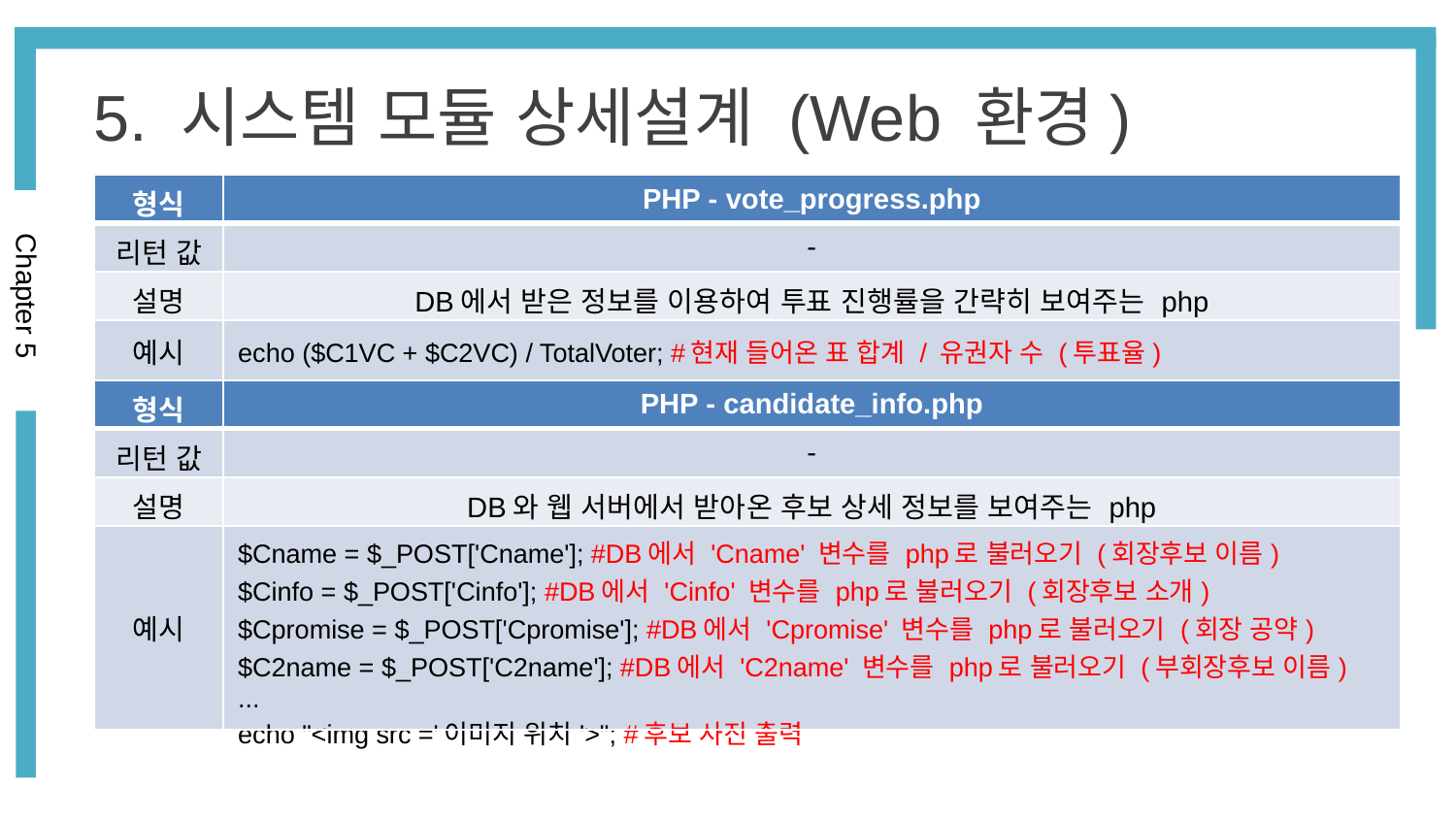

5. 시스템 모듈 상세설계 (Web 환경)

| 형식 | PHP - vote\_progress.php |
| --- | --- |
| 리턴 값 | - |
| 설명 | DB에서 받은 정보를 이용하여 투표 진행률을 간략히 보여주는 php |
| 예시 | echo ($C1VC + $C2VC) / TotalVoter; #현재 들어온 표 합계 / 유권자 수 (투표율) |
Chapter 5
| 형식 | PHP - candidate\_info.php |
| --- | --- |
| 리턴 값 | - |
| 설명 | DB와 웹 서버에서 받아온 후보 상세 정보를 보여주는 php |
| 예시 | $Cname = $\_POST['Cname']; #DB에서 'Cname' 변수를 php로 불러오기 (회장후보 이름) $Cinfo = $\_POST['Cinfo']; #DB에서 'Cinfo' 변수를 php로 불러오기 (회장후보 소개) $Cpromise = $\_POST['Cpromise']; #DB에서 'Cpromise' 변수를 php로 불러오기 (회장 공약) $C2name = $\_POST['C2name']; #DB에서 'C2name' 변수를 php로 불러오기 (부회장후보 이름) ... echo "<img src ='이미지 위치'>"; #후보 사진 출력 |